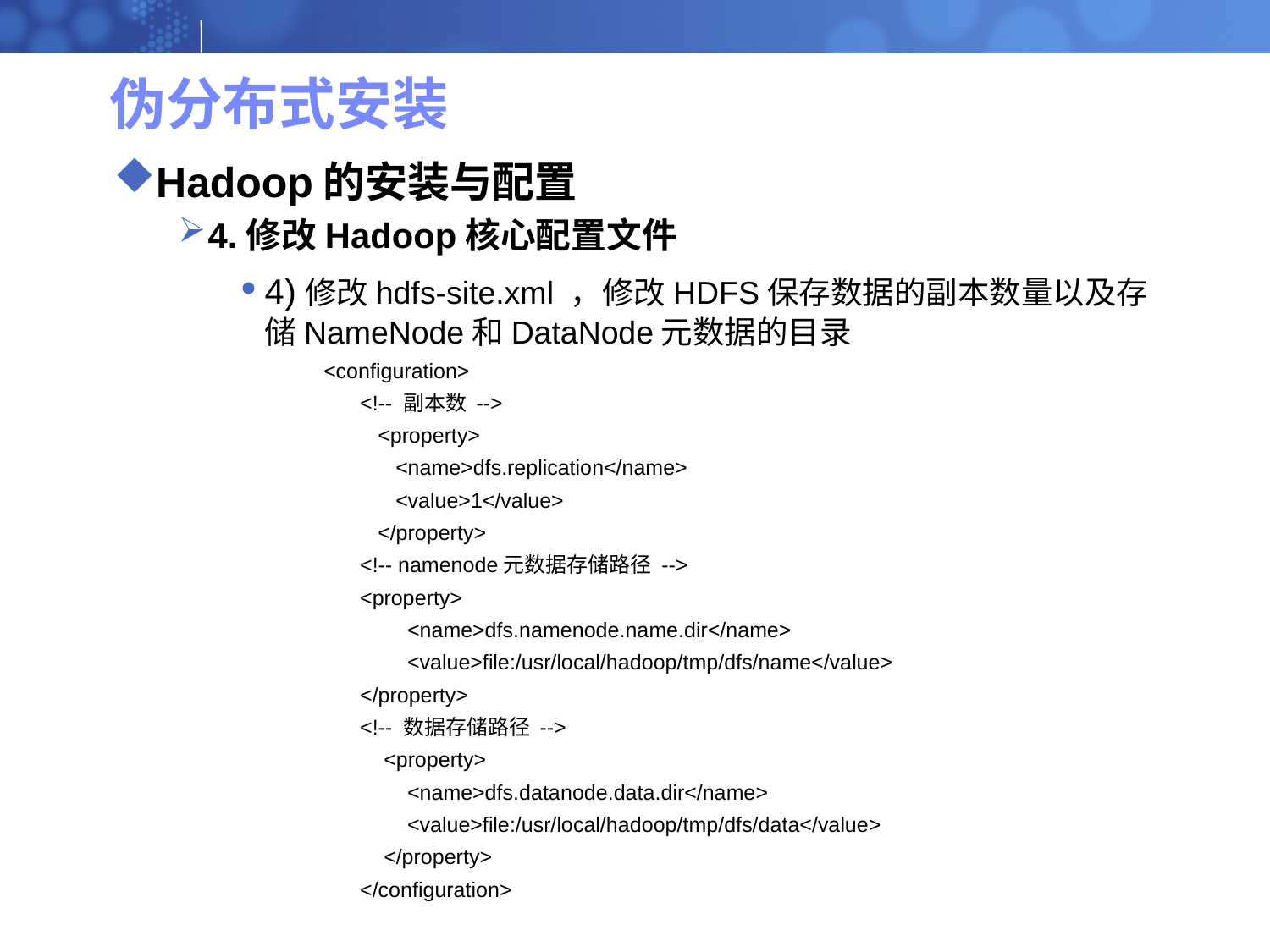

# 伪分布式安装
Hadoop的安装与配置
4.修改Hadoop核心配置文件
4)修改hdfs-site.xml ，修改HDFS保存数据的副本数量以及存储NameNode和DataNode元数据的目录
              <configuration>
<!-- 副本数 -->
   <property>
      <name>dfs.replication</name>
      <value>1</value>
   </property>
<!-- namenode元数据存储路径 -->
<property>
        <name>dfs.namenode.name.dir</name>
        <value>file:/usr/local/hadoop/tmp/dfs/name</value>
</property>
<!-- 数据存储路径 -->
    <property>
        <name>dfs.datanode.data.dir</name>
        <value>file:/usr/local/hadoop/tmp/dfs/data</value>
    </property>
</configuration>
20